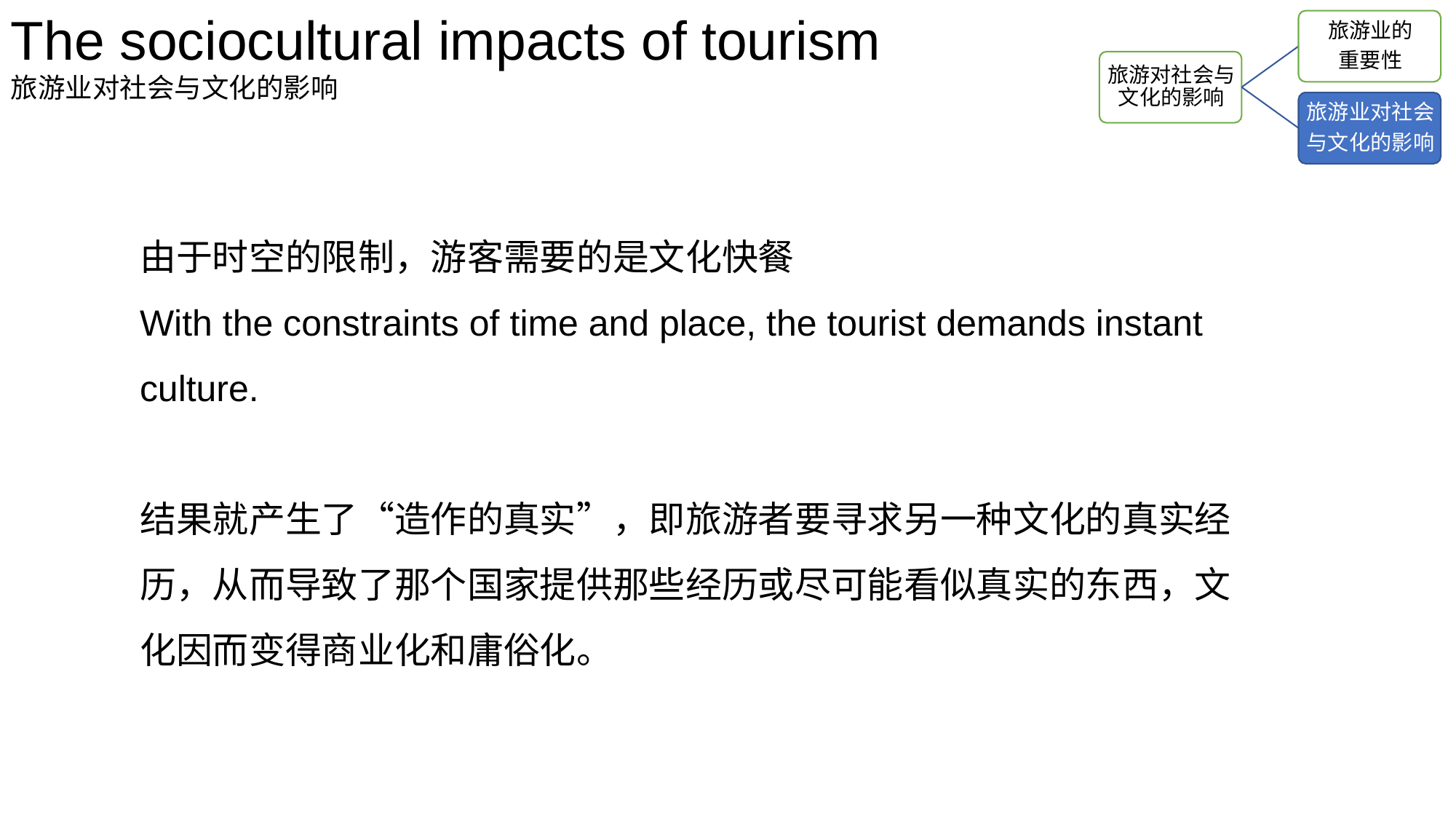

The sociocultural impacts of tourism
旅游业对社会与文化的影响
旅游对社会与文化的影响

旅游业的
重要性

旅游业对社会
与文化的影响
由于时空的限制，游客需要的是文化快餐
With the constraints of time and place, the tourist demands instant culture.

结果就产生了“造作的真实”，即旅游者要寻求另一种文化的真实经历，从而导致了那个国家提供那些经历或尽可能看似真实的东西，文化因而变得商业化和庸俗化。